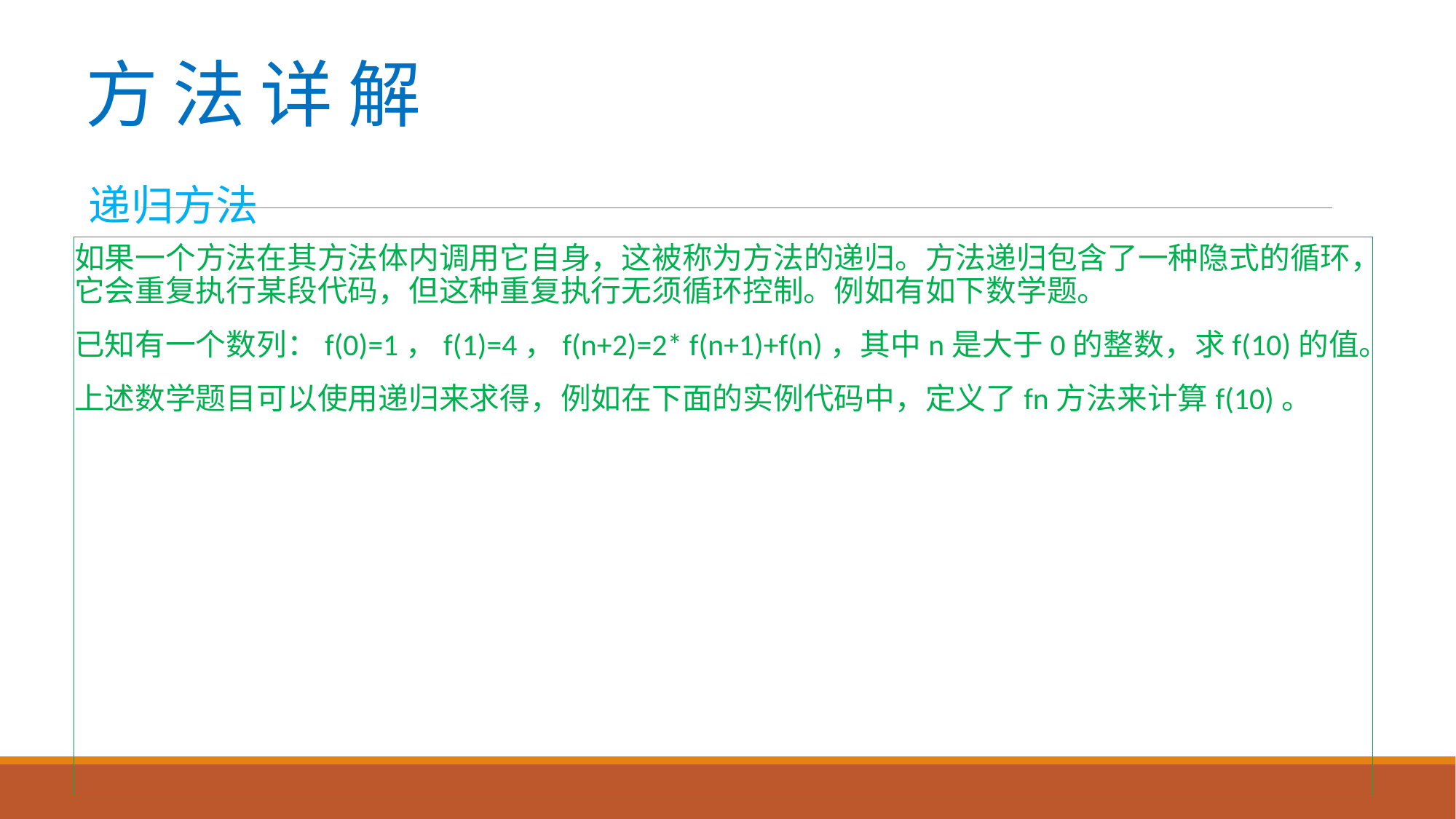

# 方 法 详 解
递归方法
如果一个方法在其方法体内调用它自身，这被称为方法的递归。方法递归包含了一种隐式的循环，它会重复执行某段代码，但这种重复执行无须循环控制。例如有如下数学题。
已知有一个数列：f(0)=1，f(1)=4，f(n+2)=2* f(n+1)+f(n)，其中n是大于0的整数，求f(10)的值。
上述数学题目可以使用递归来求得，例如在下面的实例代码中，定义了fn方法来计算f(10)。